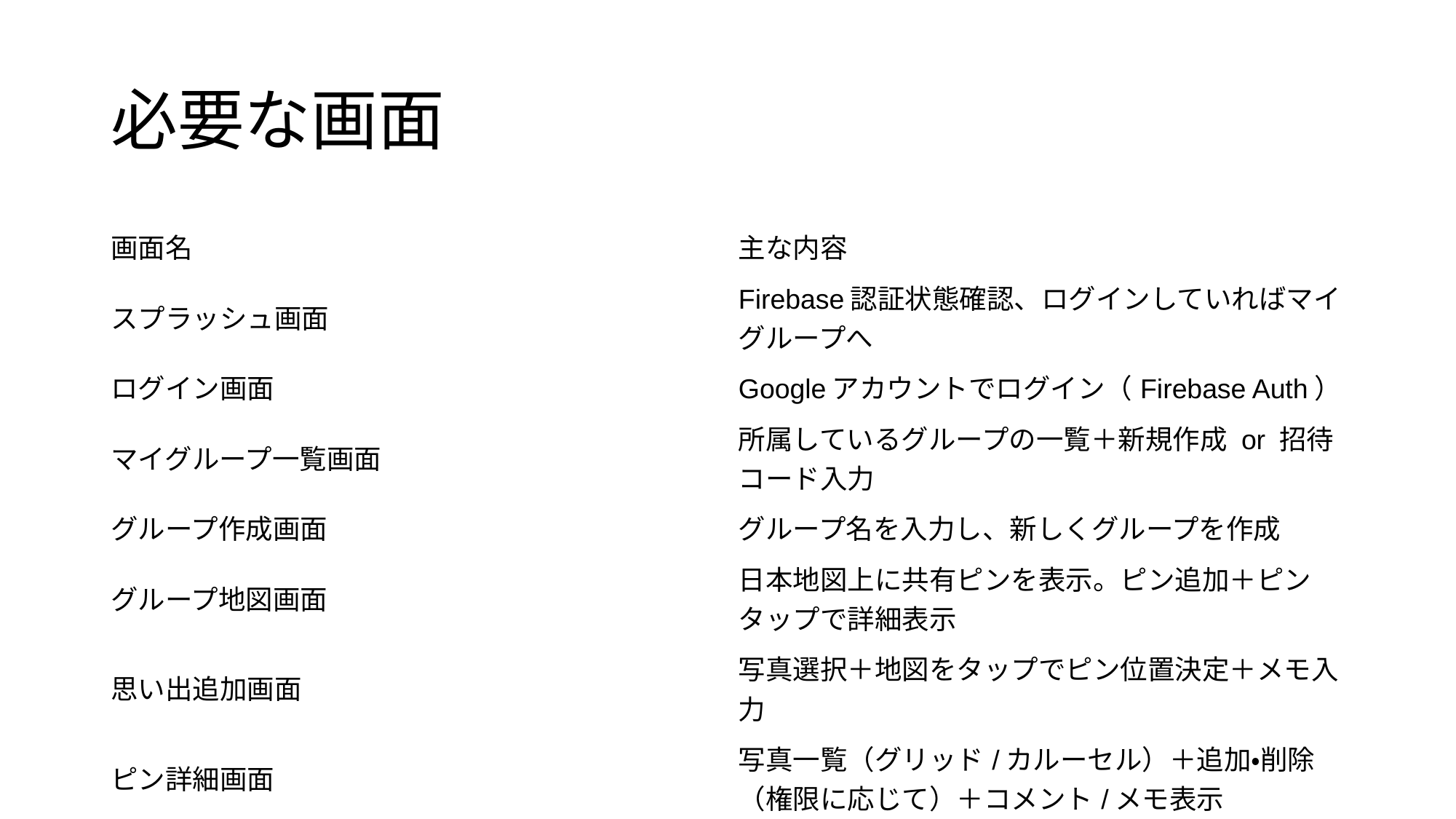

# 必要な画面
| 画面名 | 主な内容 |
| --- | --- |
| スプラッシュ画面 | Firebase認証状態確認、ログインしていればマイグループへ |
| ログイン画面 | Googleアカウントでログイン（Firebase Auth） |
| マイグループ一覧画面 | 所属しているグループの一覧＋新規作成 or 招待コード入力 |
| グループ作成画面 | グループ名を入力し、新しくグループを作成 |
| グループ地図画面 | 日本地図上に共有ピンを表示。ピン追加＋ピンタップで詳細表示 |
| 思い出追加画面 | 写真選択＋地図をタップでピン位置決定＋メモ入力 |
| ピン詳細画面 | 写真一覧（グリッド/カルーセル）＋追加・削除（権限に応じて）＋コメント/メモ表示 |